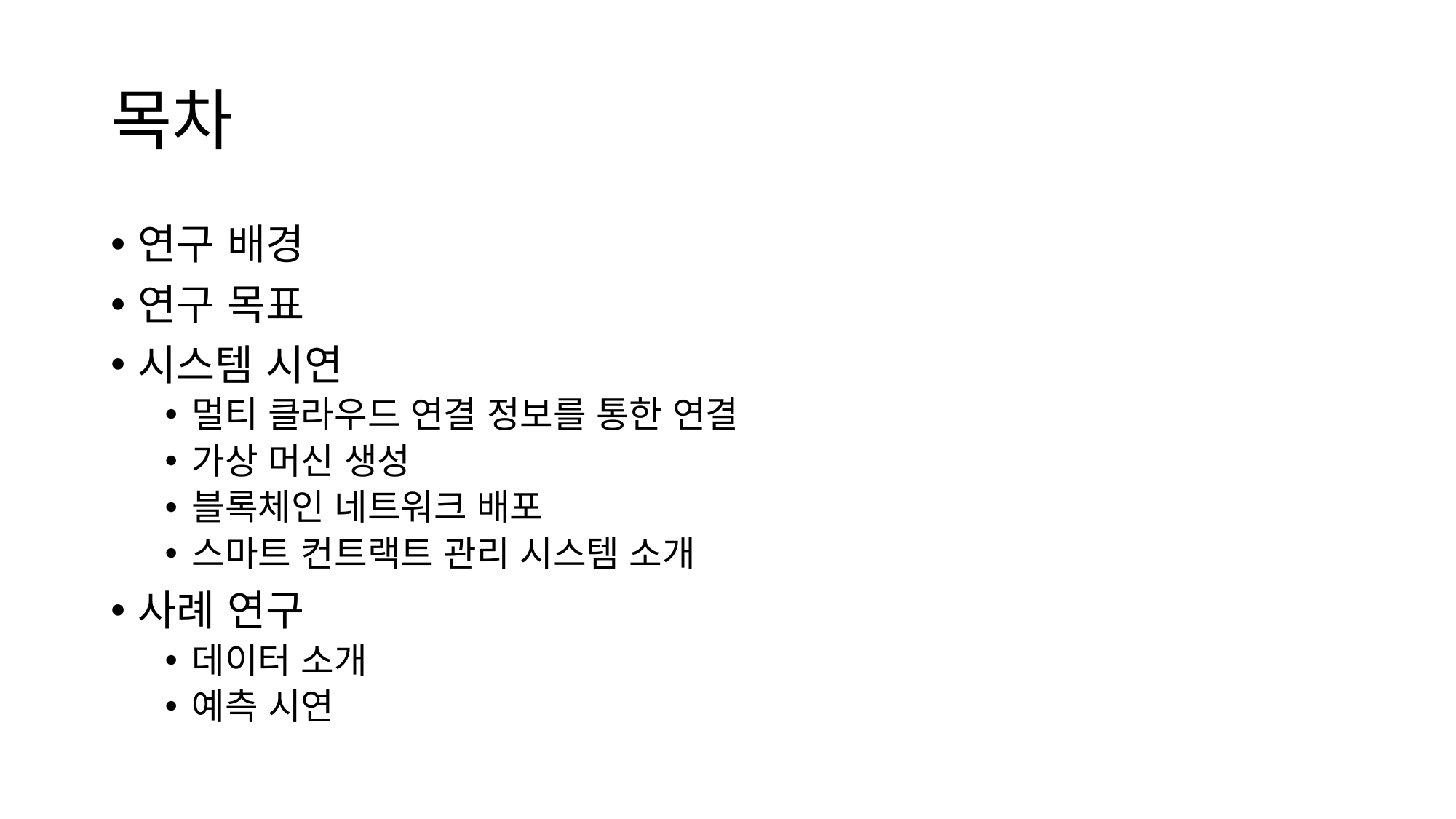

# 목차
연구 배경
연구 목표
시스템 시연
멀티 클라우드 연결 정보를 통한 연결
가상 머신 생성
블록체인 네트워크 배포
스마트 컨트랙트 관리 시스템 소개
사례 연구
데이터 소개
예측 시연